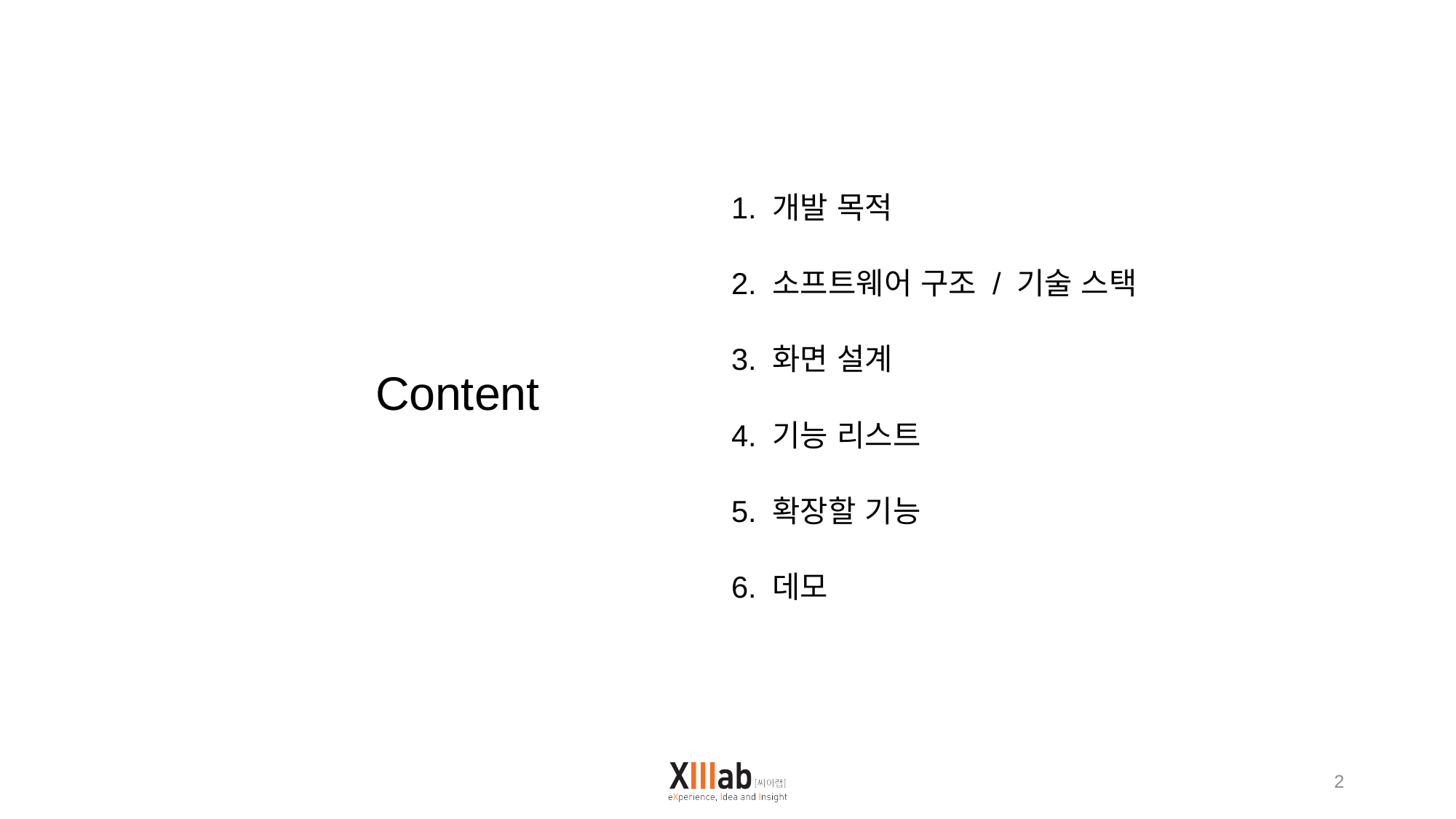

1. 개발 목적

2. 소프트웨어 구조 / 기술 스택

3. 화면 설계

4. 기능 리스트

5. 확장할 기능

6. 데모

# Content
2